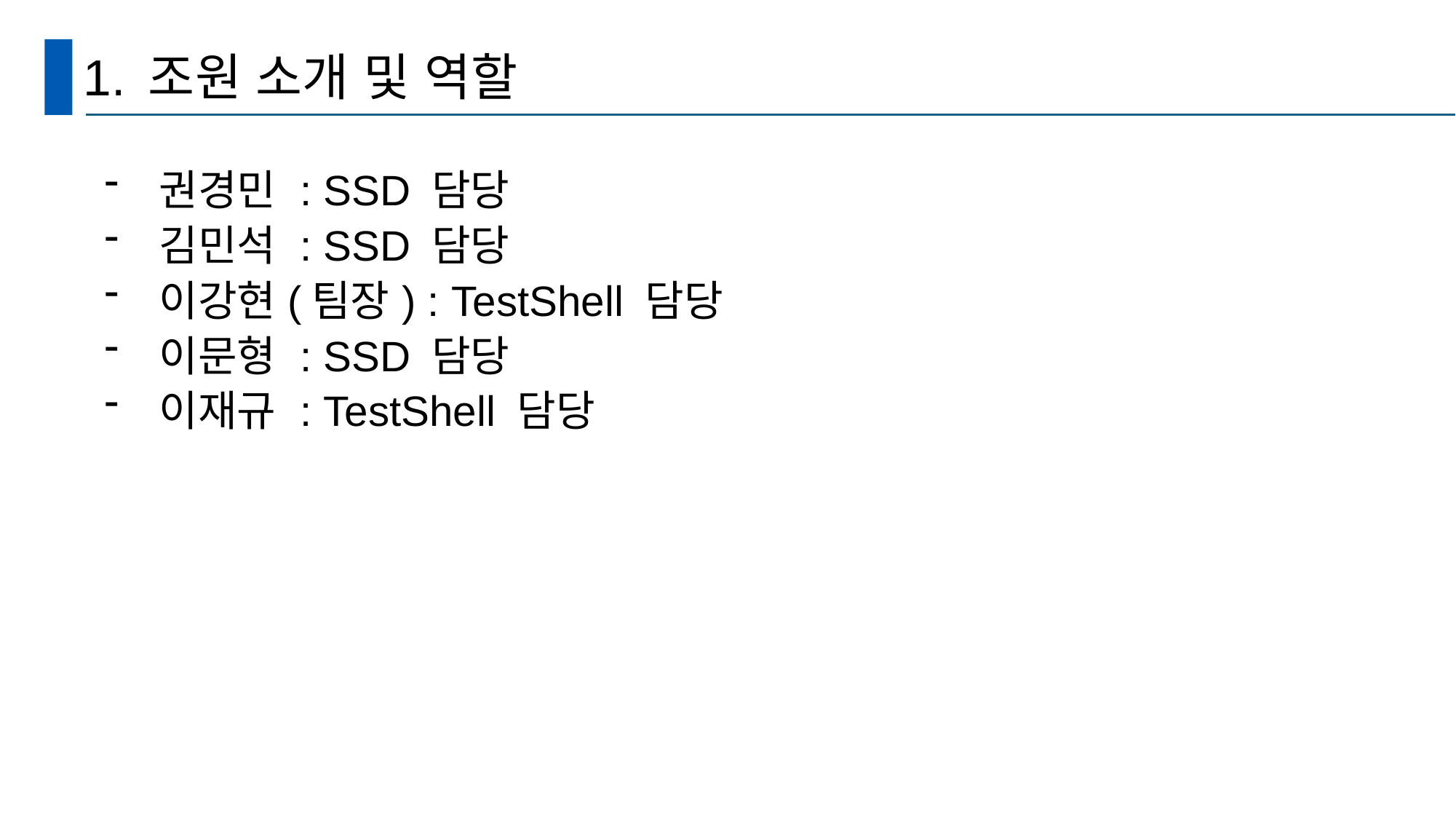

# 1. 조원 소개 및 역할
권경민 : SSD 담당
김민석 : SSD 담당
이강현(팀장) : TestShell 담당
이문형 : SSD 담당
이재규 : TestShell 담당